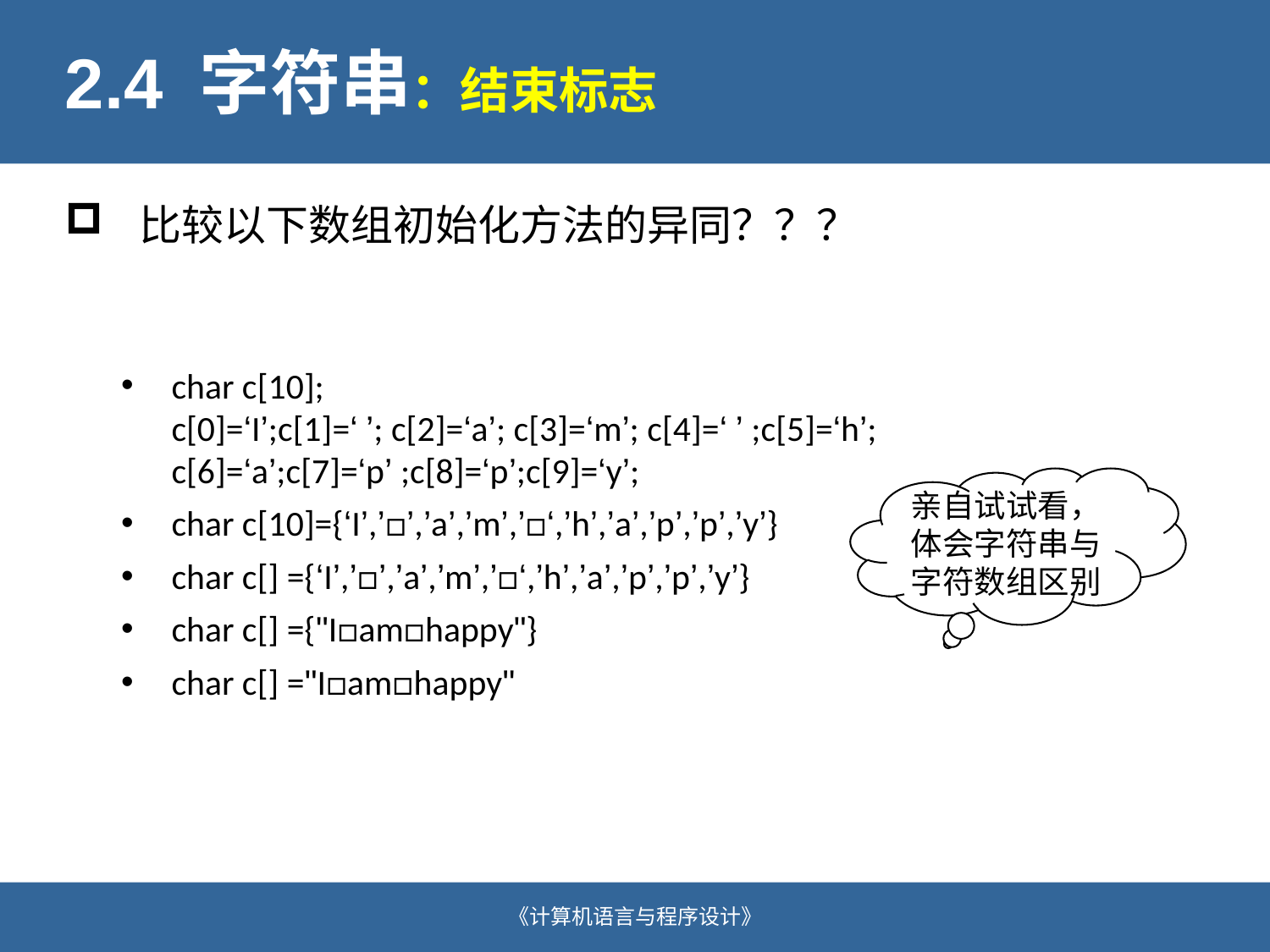

# 2.4 字符串：结束标志
比较以下数组初始化方法的异同？？？
char c[10];
c[0]=‘I’;c[1]=‘ ’; c[2]=‘a’; c[3]=‘m’; c[4]=‘ ’ ;c[5]=‘h’;   c[6]=‘a’;c[7]=‘p’ ;c[8]=‘p’;c[9]=‘y’;
char c[10]={‘I’,’□’,’a’,’m’,’□‘,’h’,’a’,’p’,’p’,’y’}
char c[] ={‘I’,’□’,’a’,’m’,’□‘,’h’,’a’,’p’,’p’,’y’}
char c[] ={"I□am□happy"}
char c[] ="I□am□happy"
亲自试试看，体会字符串与字符数组区别

《计算机语言与程序设计》
65